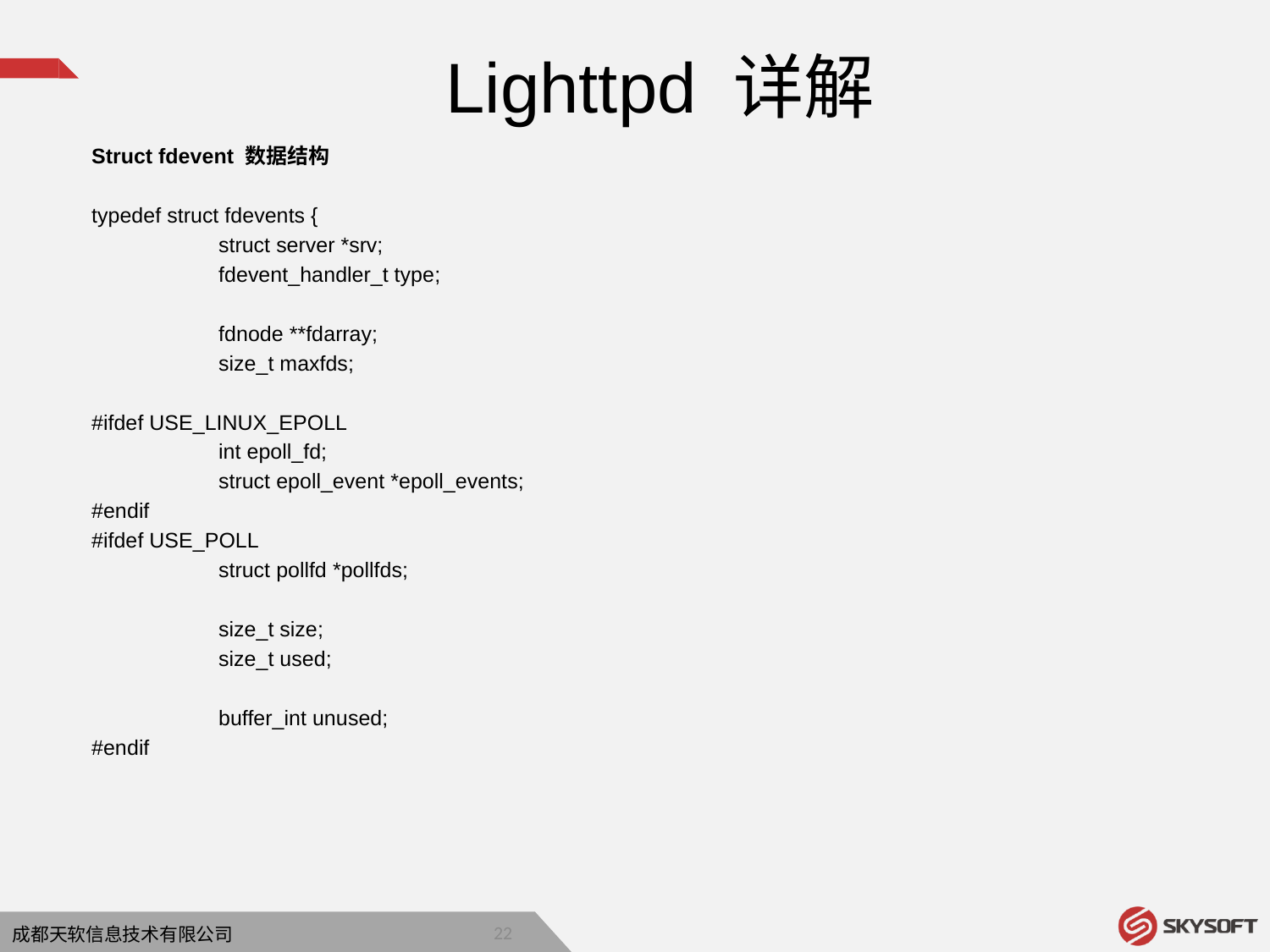

Lighttpd 详解

Struct fdevent 数据结构

typedef struct fdevents {
	struct server *srv;
	fdevent_handler_t type;

	fdnode **fdarray;
	size_t maxfds;

#ifdef USE_LINUX_EPOLL
	int epoll_fd;
	struct epoll_event *epoll_events;
#endif
#ifdef USE_POLL
	struct pollfd *pollfds;

	size_t size;
	size_t used;

	buffer_int unused;
#endif
22